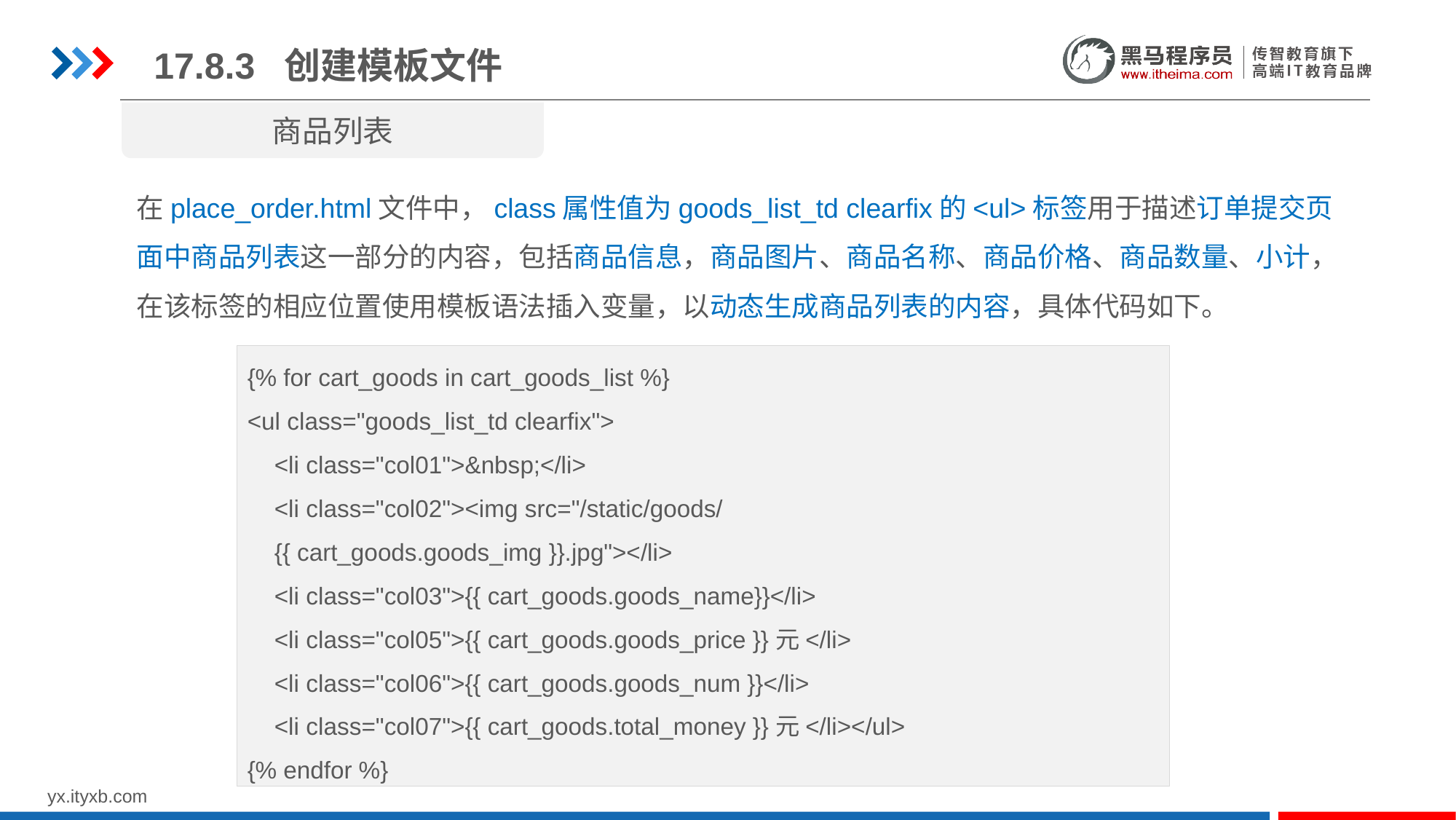

17.8.3  创建模板文件

商品列表
在place_order.html文件中，class属性值为goods_list_td clearfix的<ul>标签用于描述订单提交页面中商品列表这一部分的内容，包括商品信息，商品图片、商品名称、商品价格、商品数量、小计，在该标签的相应位置使用模板语法插入变量，以动态生成商品列表的内容，具体代码如下。
{% for cart_goods in cart_goods_list %}
<ul class="goods_list_td clearfix">
    <li class="col01">&nbsp;</li>
    <li class="col02"><img src="/static/goods/
    {{ cart_goods.goods_img }}.jpg"></li>
    <li class="col03">{{ cart_goods.goods_name}}</li>
    <li class="col05">{{ cart_goods.goods_price }}元</li>
    <li class="col06">{{ cart_goods.goods_num }}</li>
    <li class="col07">{{ cart_goods.total_money }}元</li></ul>
{% endfor %}